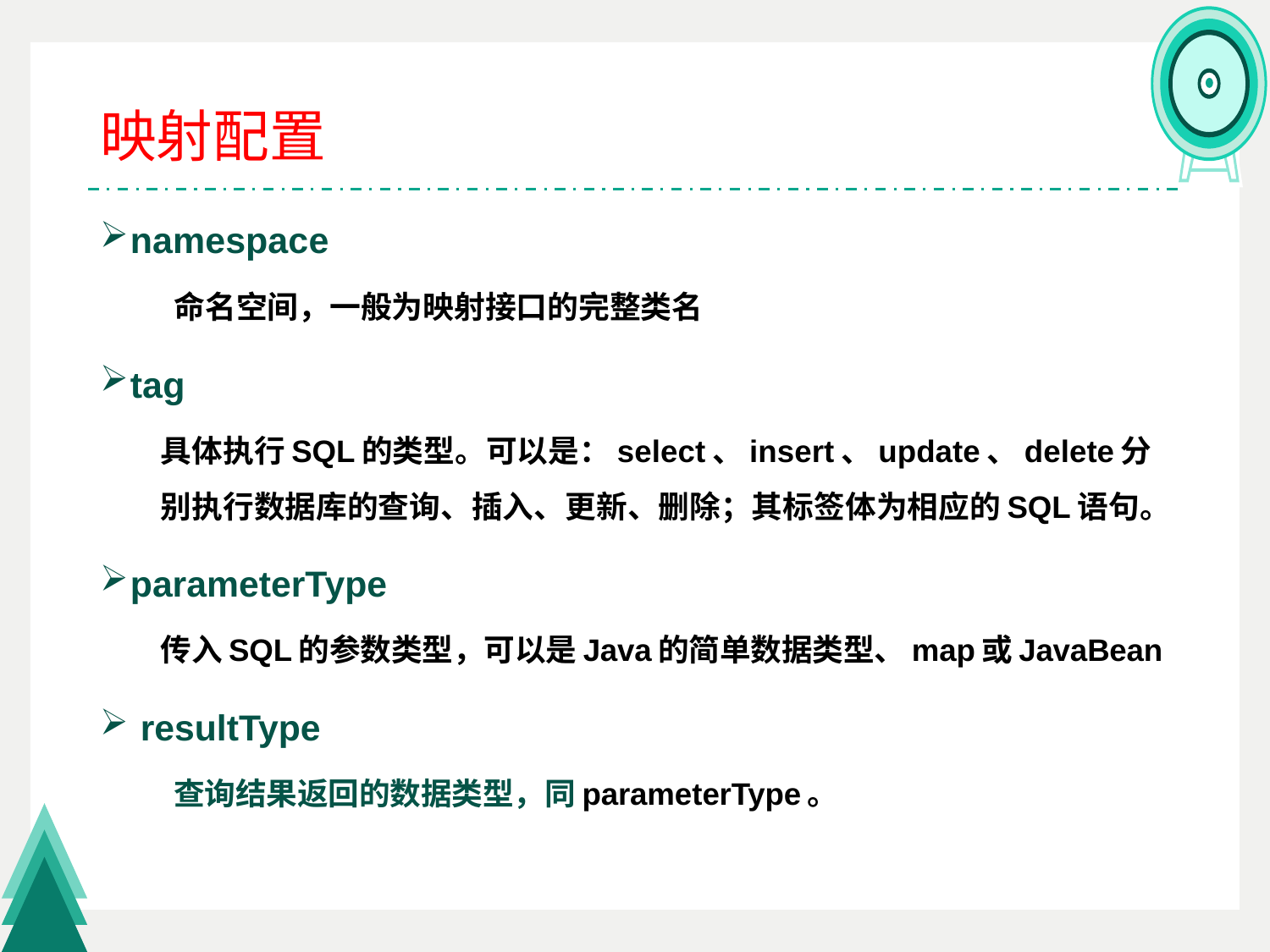

# 映射配置
namespace
 命名空间，一般为映射接口的完整类名
tag
具体执行SQL的类型。可以是：select、insert、update、delete分别执行数据库的查询、插入、更新、删除；其标签体为相应的SQL语句。
parameterType
传入SQL的参数类型，可以是Java的简单数据类型、map或JavaBean
 resultType
 查询结果返回的数据类型，同parameterType。